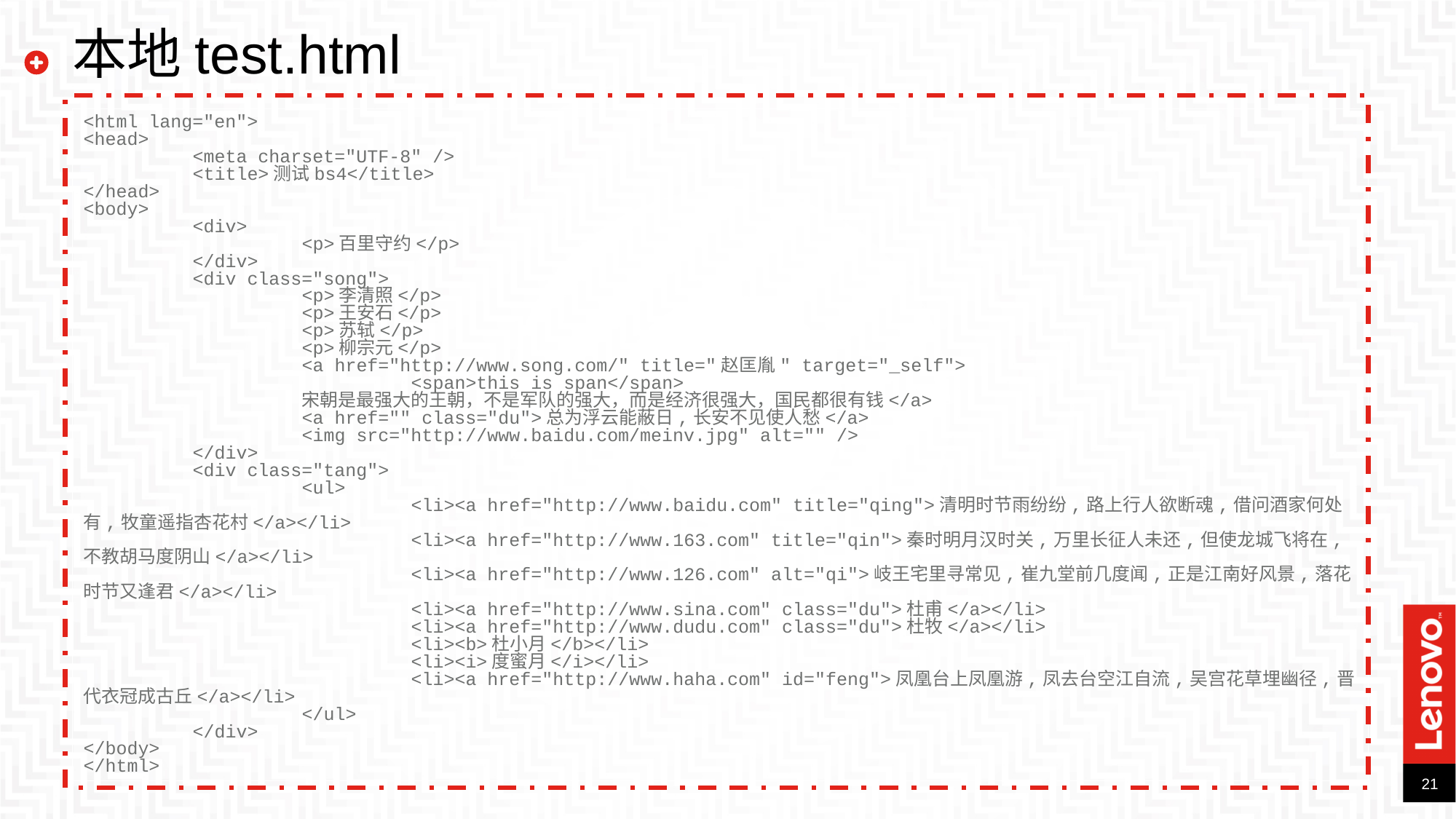

# 本地test.html

<html lang="en">
<head>
	<meta charset="UTF-8" />
	<title>测试bs4</title>
</head>
<body>
	<div>
		<p>百里守约</p>
	</div>
	<div class="song">
		<p>李清照</p>
		<p>王安石</p>
		<p>苏轼</p>
		<p>柳宗元</p>
		<a href="http://www.song.com/" title="赵匡胤" target="_self">
			<span>this is span</span>
		宋朝是最强大的王朝，不是军队的强大，而是经济很强大，国民都很有钱</a>
		<a href="" class="du">总为浮云能蔽日,长安不见使人愁</a>
		<img src="http://www.baidu.com/meinv.jpg" alt="" />
	</div>
	<div class="tang">
		<ul>
			<li><a href="http://www.baidu.com" title="qing">清明时节雨纷纷,路上行人欲断魂,借问酒家何处有,牧童遥指杏花村</a></li>
			<li><a href="http://www.163.com" title="qin">秦时明月汉时关,万里长征人未还,但使龙城飞将在,不教胡马度阴山</a></li>
			<li><a href="http://www.126.com" alt="qi">岐王宅里寻常见,崔九堂前几度闻,正是江南好风景,落花时节又逢君</a></li>
			<li><a href="http://www.sina.com" class="du">杜甫</a></li>
			<li><a href="http://www.dudu.com" class="du">杜牧</a></li>
			<li><b>杜小月</b></li>
			<li><i>度蜜月</i></li>
			<li><a href="http://www.haha.com" id="feng">凤凰台上凤凰游,凤去台空江自流,吴宫花草埋幽径,晋代衣冠成古丘</a></li>
		</ul>
	</div>
</body>
</html>